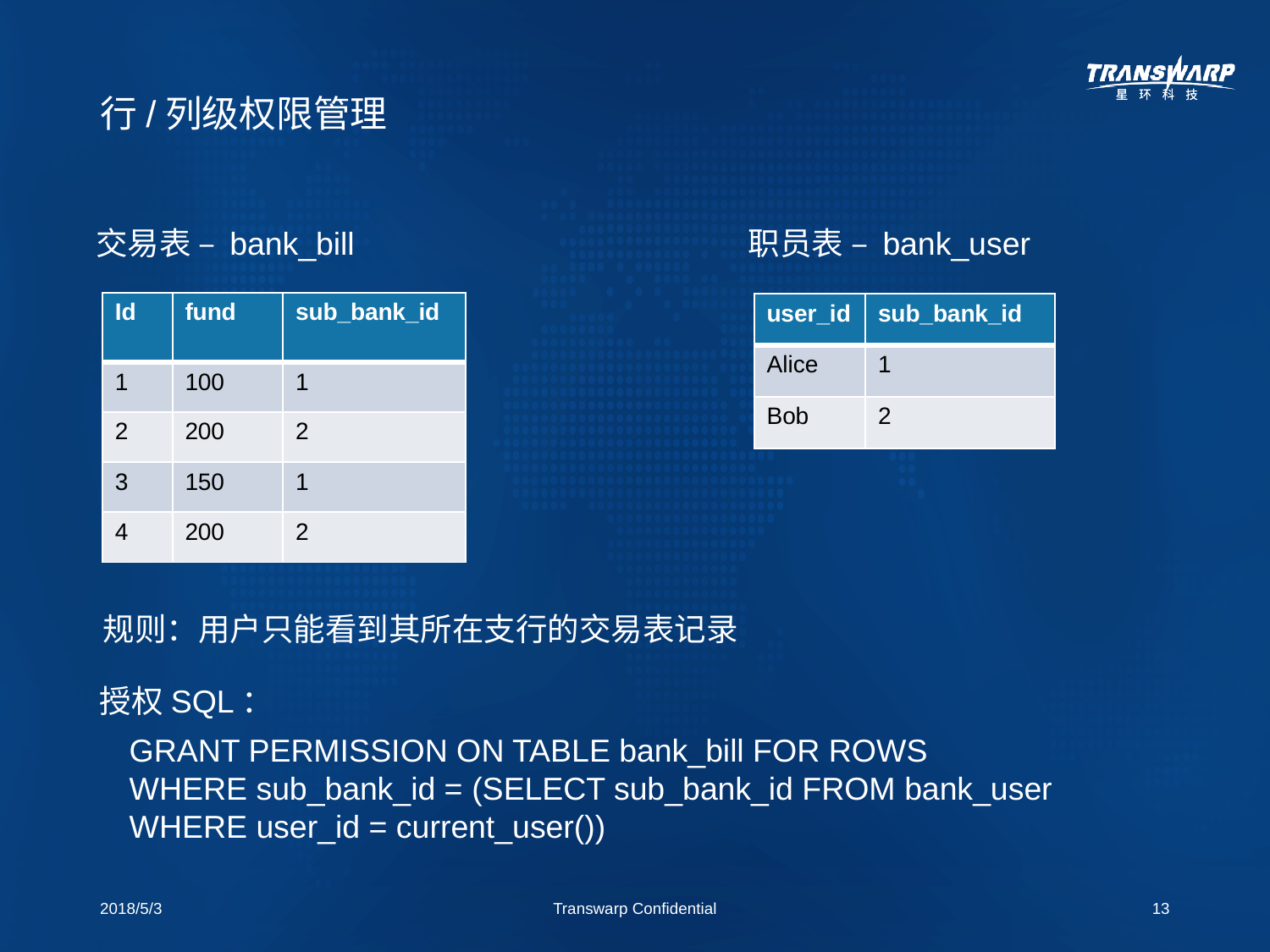

# 行/列级权限管理
交易表 – bank_bill
职员表 – bank_user
| Id | fund | sub\_bank\_id |
| --- | --- | --- |
| 1 | 100 | 1 |
| 2 | 200 | 2 |
| 3 | 150 | 1 |
| 4 | 200 | 2 |
| user\_id | sub\_bank\_id |
| --- | --- |
| Alice | 1 |
| Bob | 2 |
规则：用户只能看到其所在支行的交易表记录
授权SQL：
GRANT PERMISSION ON TABLE bank_bill FOR ROWS
WHERE sub_bank_id = (SELECT sub_bank_id FROM bank_user WHERE user_id = current_user())

2018/5/3
Transwarp Confidential
13